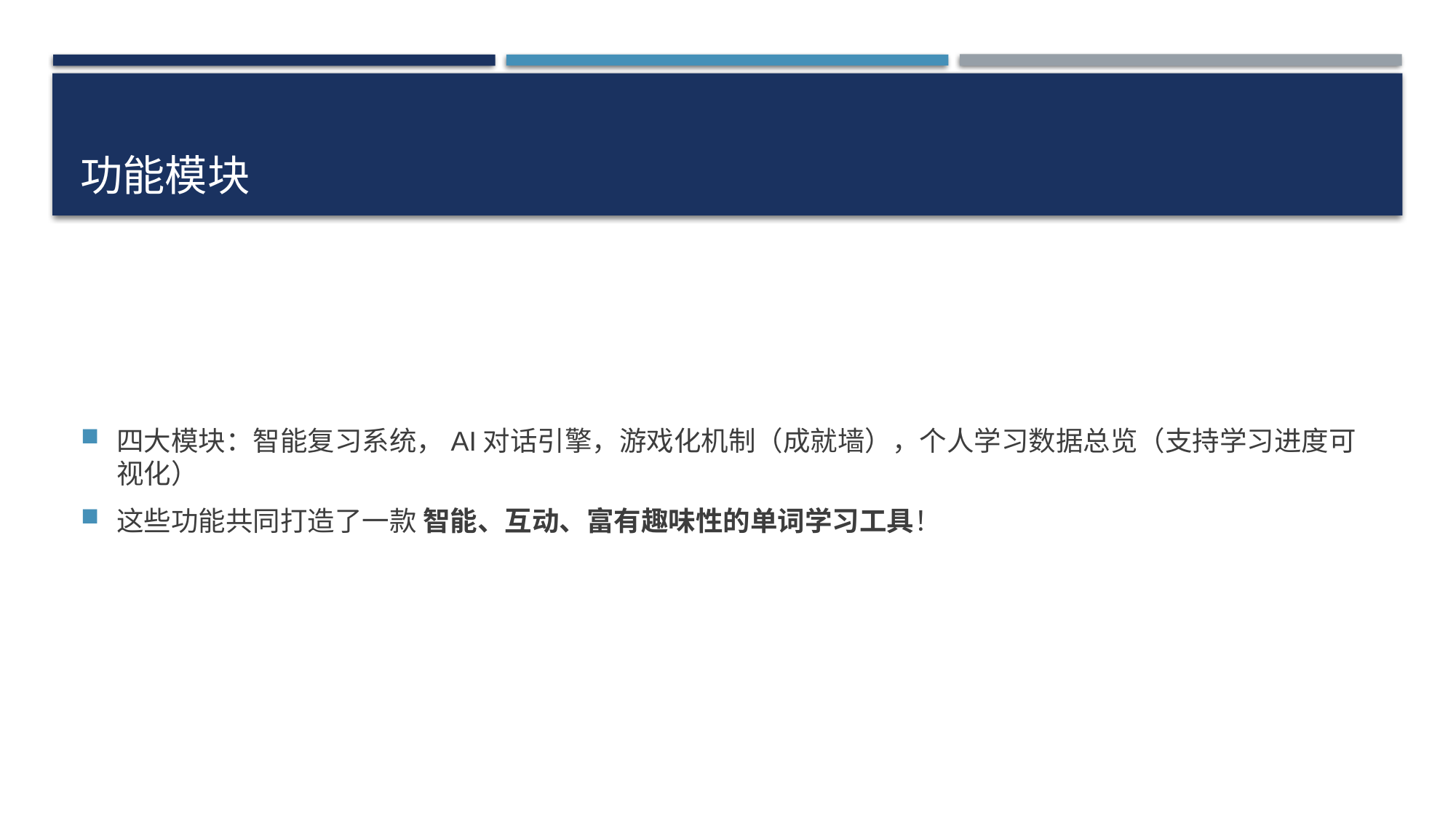

# 功能模块
四大模块：智能复习系统，AI对话引擎，游戏化机制（成就墙），个人学习数据总览（支持学习进度可视化）
这些功能共同打造了一款 智能、互动、富有趣味性的单词学习工具！